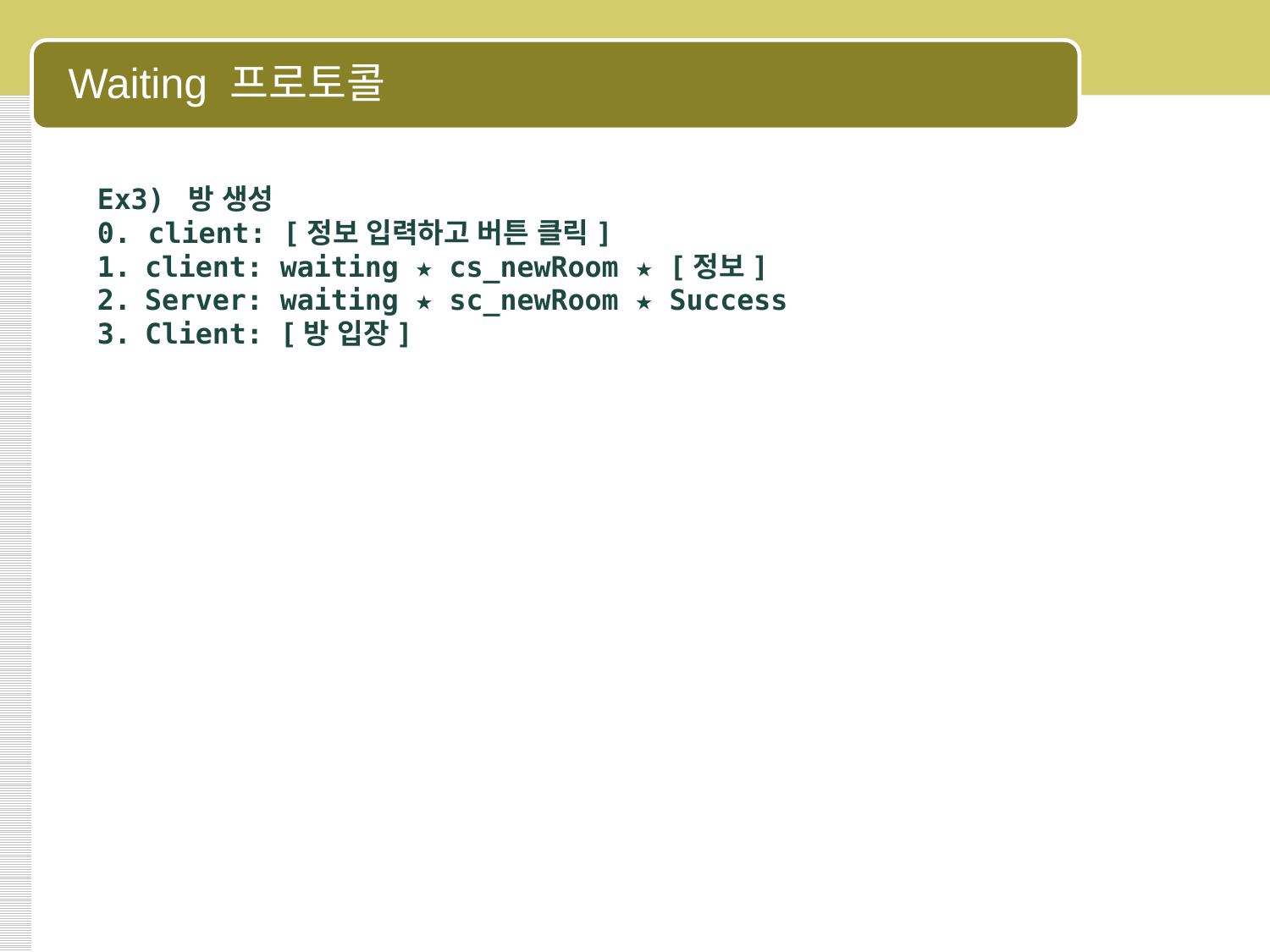

# Waiting 프로토콜
Ex3) 방 생성
0. client: [정보 입력하고 버튼 클릭]
client: waiting ★ cs_newRoom ★ [정보]
Server: waiting ★ sc_newRoom ★ Success
Client: [방 입장]